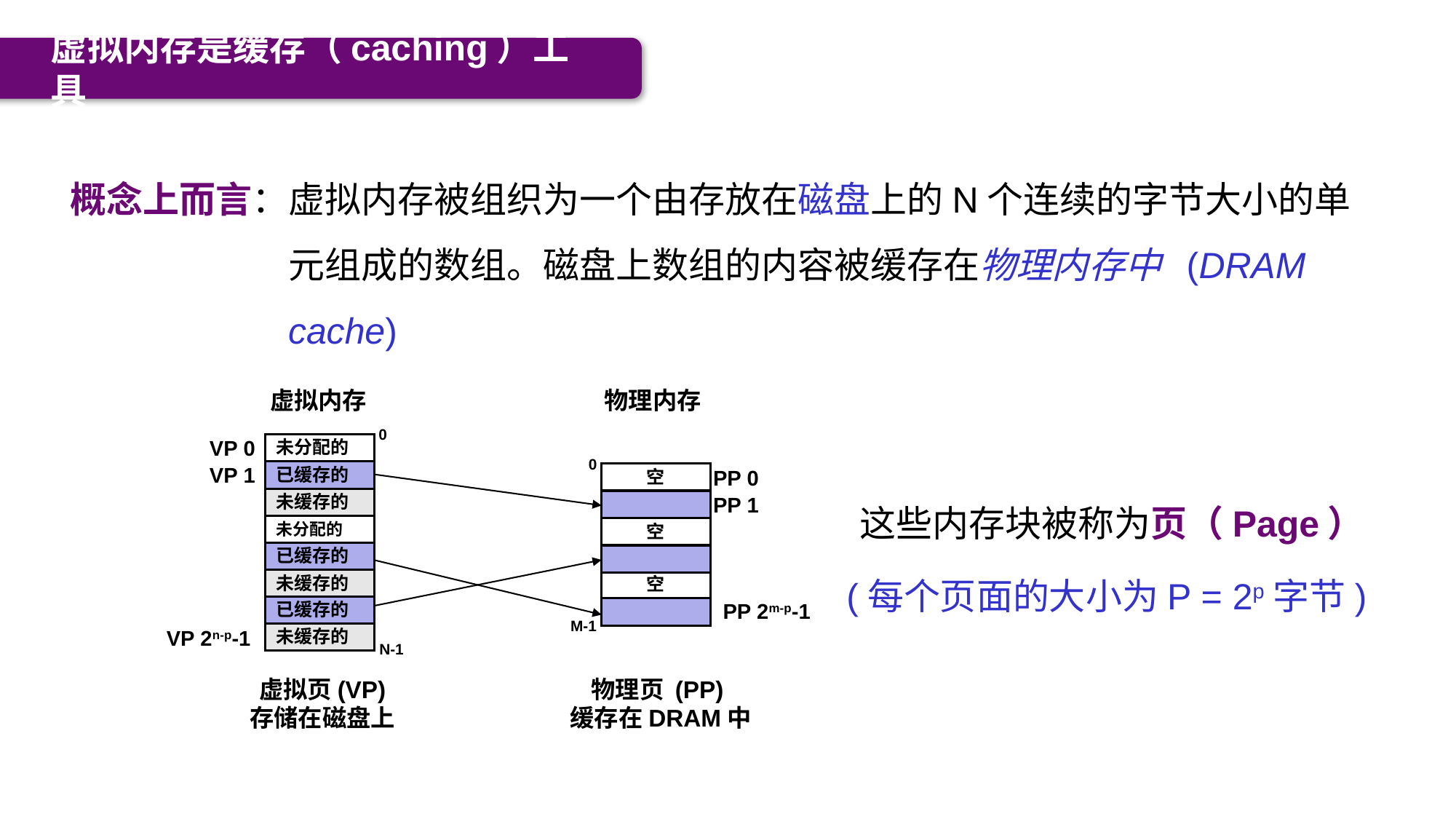

虚拟内存是缓存（caching）工具
概念上而言：虚拟内存被组织为一个由存放在磁盘上的N个连续的字节大小的单元组成的数组。磁盘上数组的内容被缓存在物理内存中  (DRAM cache)
虚拟内存
物理内存
0
VP 0
未分配的
0
PP 0
VP 1
已缓存的
空
  这些内存块被称为页（Page）
 (每个页面的大小为P = 2p字节)

PP 1
未缓存的

未分配的
空
已缓存的

未缓存的
空
PP 2m-p-1
已缓存的

M-1
VP 2n-p-1
未缓存的
N-1
虚拟页(VP)
存储在磁盘上
物理页 (PP)
缓存在DRAM中